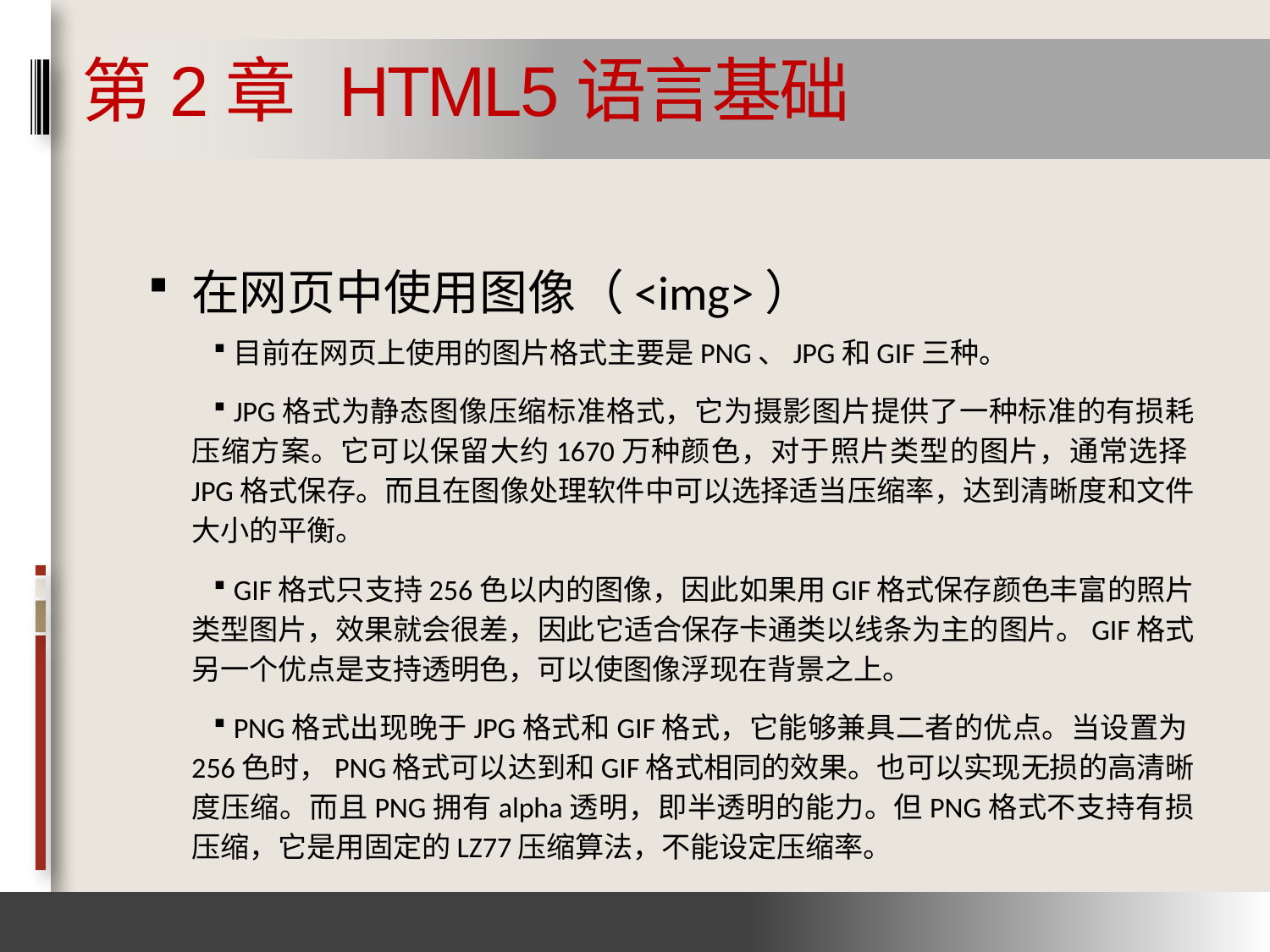

# 第2章  HTML5语言基础
在网页中使用图像（<img>）
目前在网页上使用的图片格式主要是PNG、JPG和GIF三种。
JPG格式为静态图像压缩标准格式，它为摄影图片提供了一种标准的有损耗压缩方案。它可以保留大约1670万种颜色，对于照片类型的图片，通常选择JPG格式保存。而且在图像处理软件中可以选择适当压缩率，达到清晰度和文件大小的平衡。
GIF格式只支持256色以内的图像，因此如果用GIF格式保存颜色丰富的照片类型图片，效果就会很差，因此它适合保存卡通类以线条为主的图片。GIF格式另一个优点是支持透明色，可以使图像浮现在背景之上。
PNG格式出现晚于JPG格式和GIF格式，它能够兼具二者的优点。当设置为256色时，PNG格式可以达到和GIF格式相同的效果。也可以实现无损的高清晰度压缩。而且PNG拥有alpha透明，即半透明的能力。但PNG格式不支持有损压缩，它是用固定的LZ77压缩算法，不能设定压缩率。